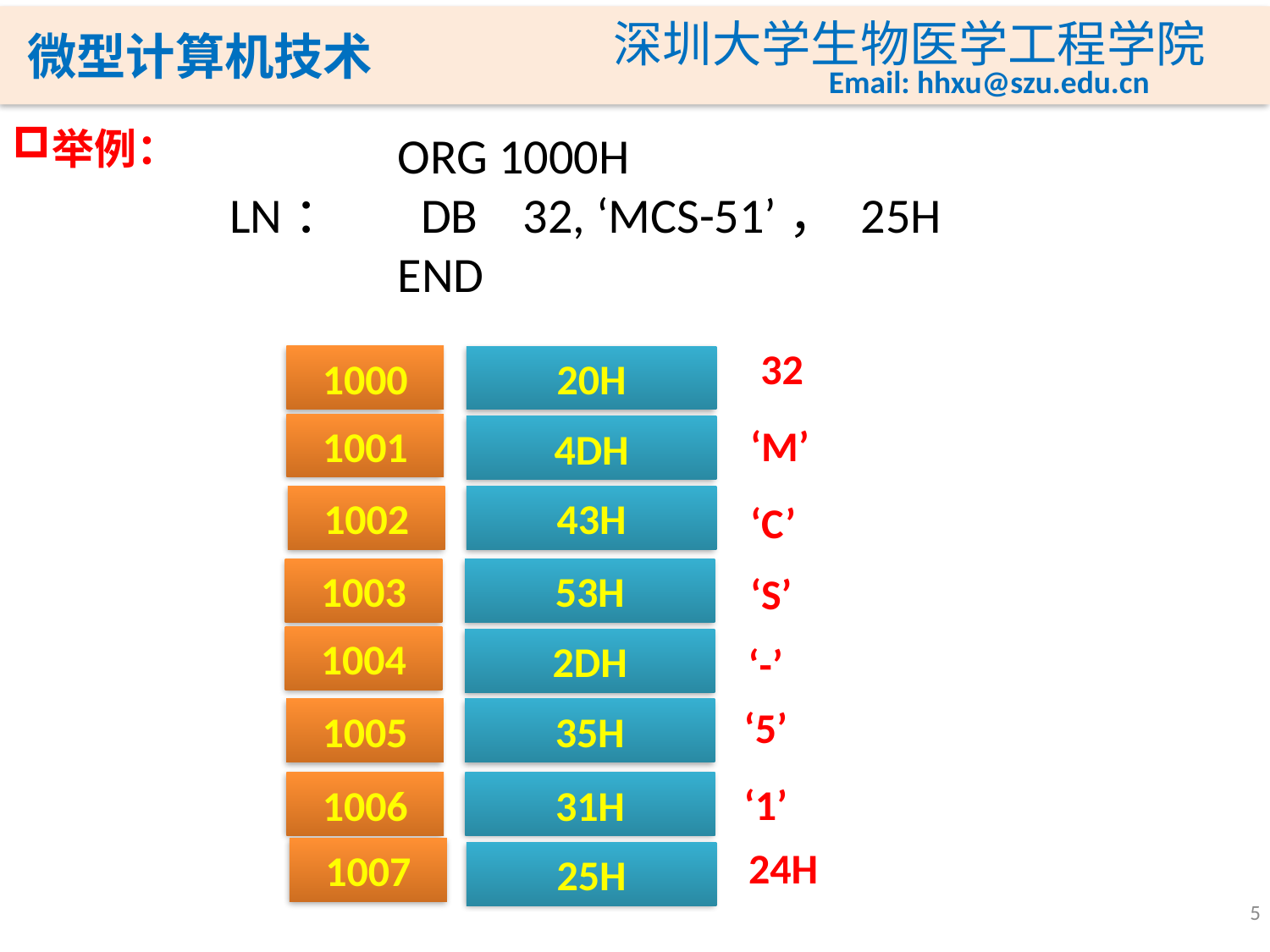

举例：
               ORG 1000H
LN：      DB    32, ‘MCS-51’， 25H
               END
32
1000
1001
1002
1003
1004
1005
1006
1007
20H
‘M’
4DH
43H
‘C’
53H
‘S’

2DH
‘-’
‘5’
35H
‘1’
31H
24H
25H
5